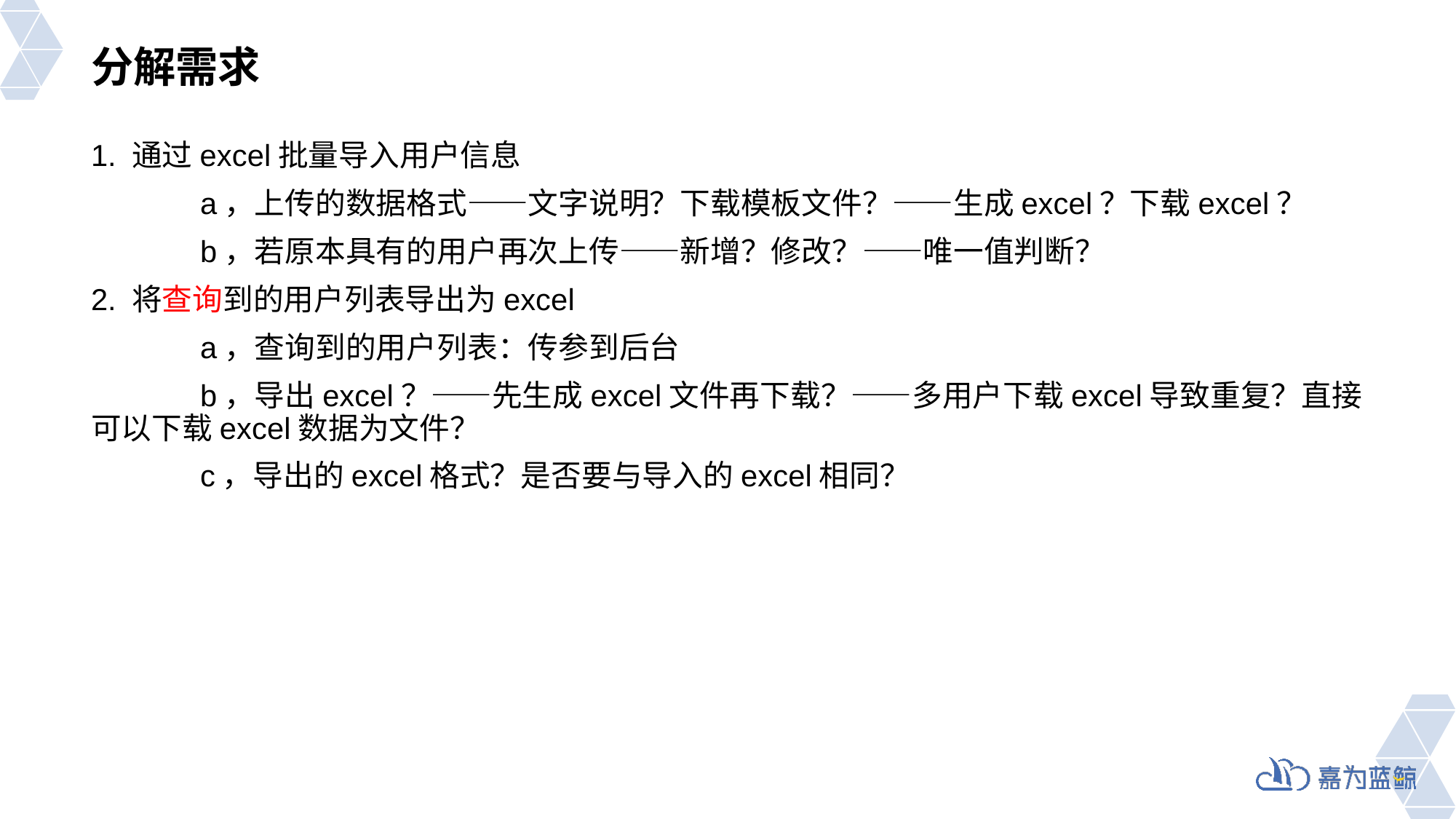

# 分解需求
1. 通过excel批量导入用户信息
	a，上传的数据格式——文字说明？下载模板文件？——生成excel？下载excel？
	b，若原本具有的用户再次上传——新增？修改？——唯一值判断？
2. 将查询到的用户列表导出为excel
	a，查询到的用户列表：传参到后台
	b，导出excel？——先生成excel文件再下载？——多用户下载excel导致重复？直接可以下载excel数据为文件？
	c，导出的excel格式？是否要与导入的excel相同？